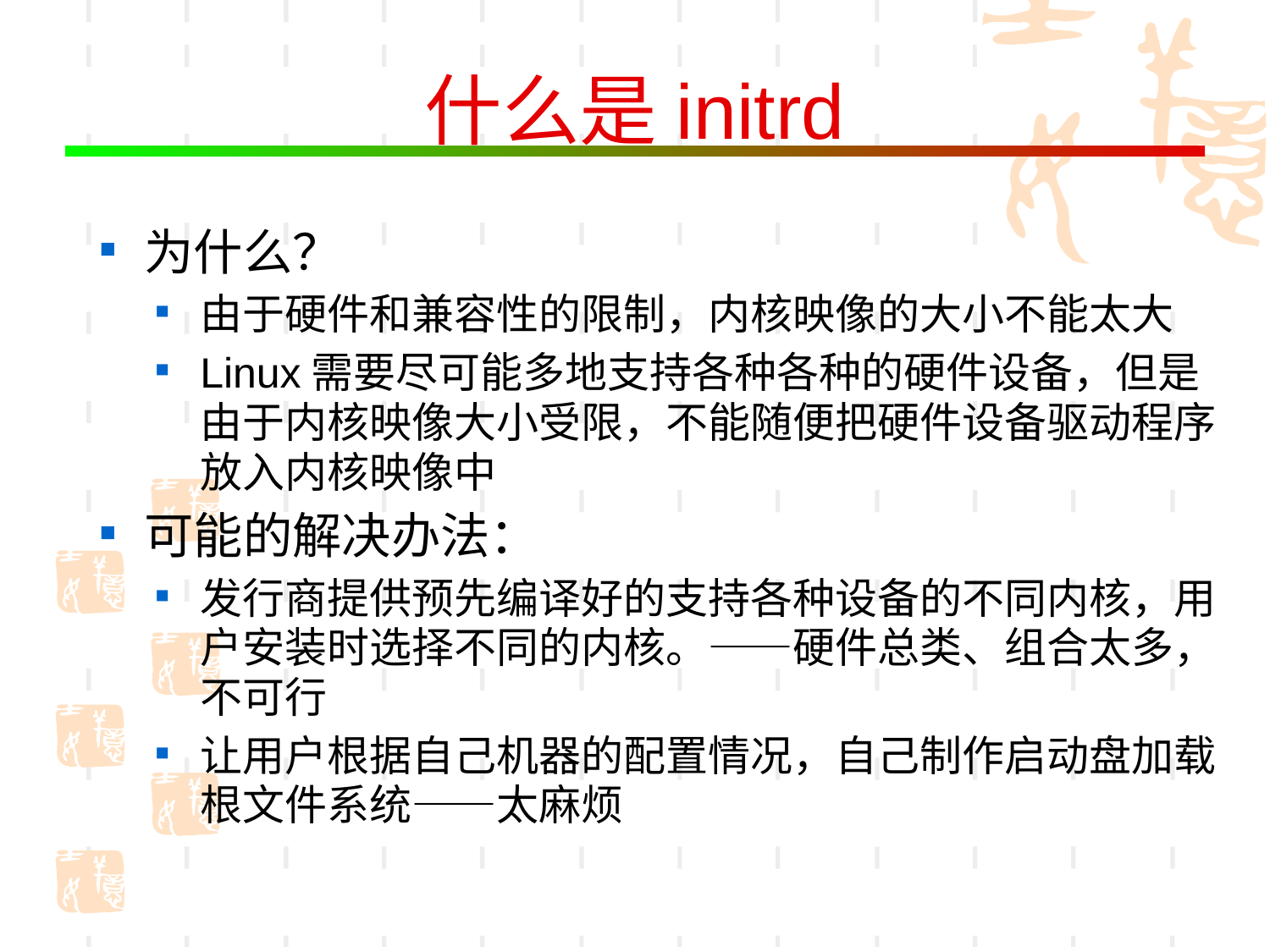

# 什么是initrd
为什么？
由于硬件和兼容性的限制，内核映像的大小不能太大
Linux需要尽可能多地支持各种各种的硬件设备，但是由于内核映像大小受限，不能随便把硬件设备驱动程序放入内核映像中
可能的解决办法：
发行商提供预先编译好的支持各种设备的不同内核，用户安装时选择不同的内核。——硬件总类、组合太多，不可行
让用户根据自己机器的配置情况，自己制作启动盘加载根文件系统——太麻烦